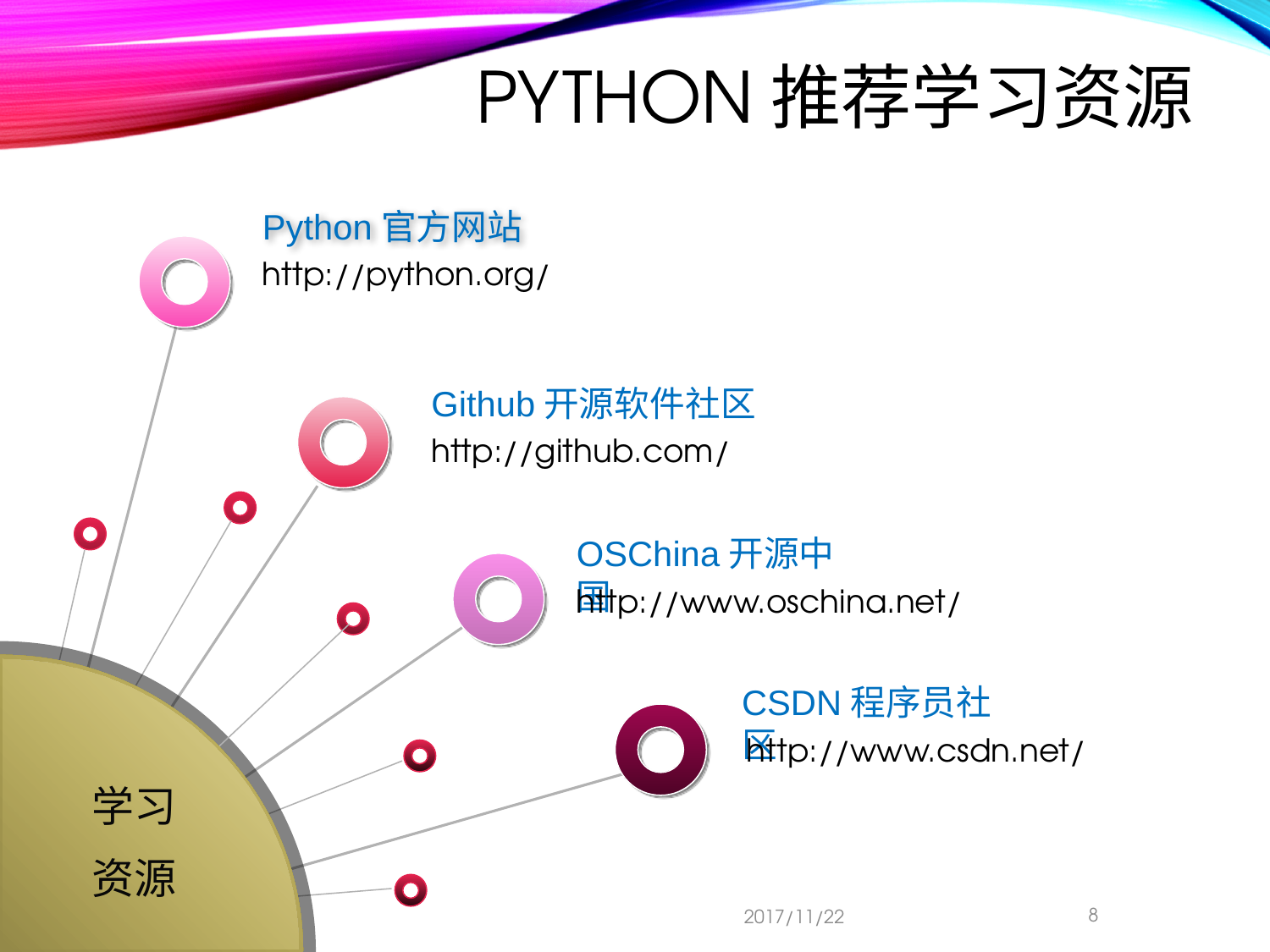

# Python推荐学习资源
Python官方网站

http://python.org/

Github开源软件社区

http://github.com/

OSChina开源中国

http://www.oschina.net/

学习
资源

CSDN程序员社区

http://www.csdn.net/

2017/11/22
8